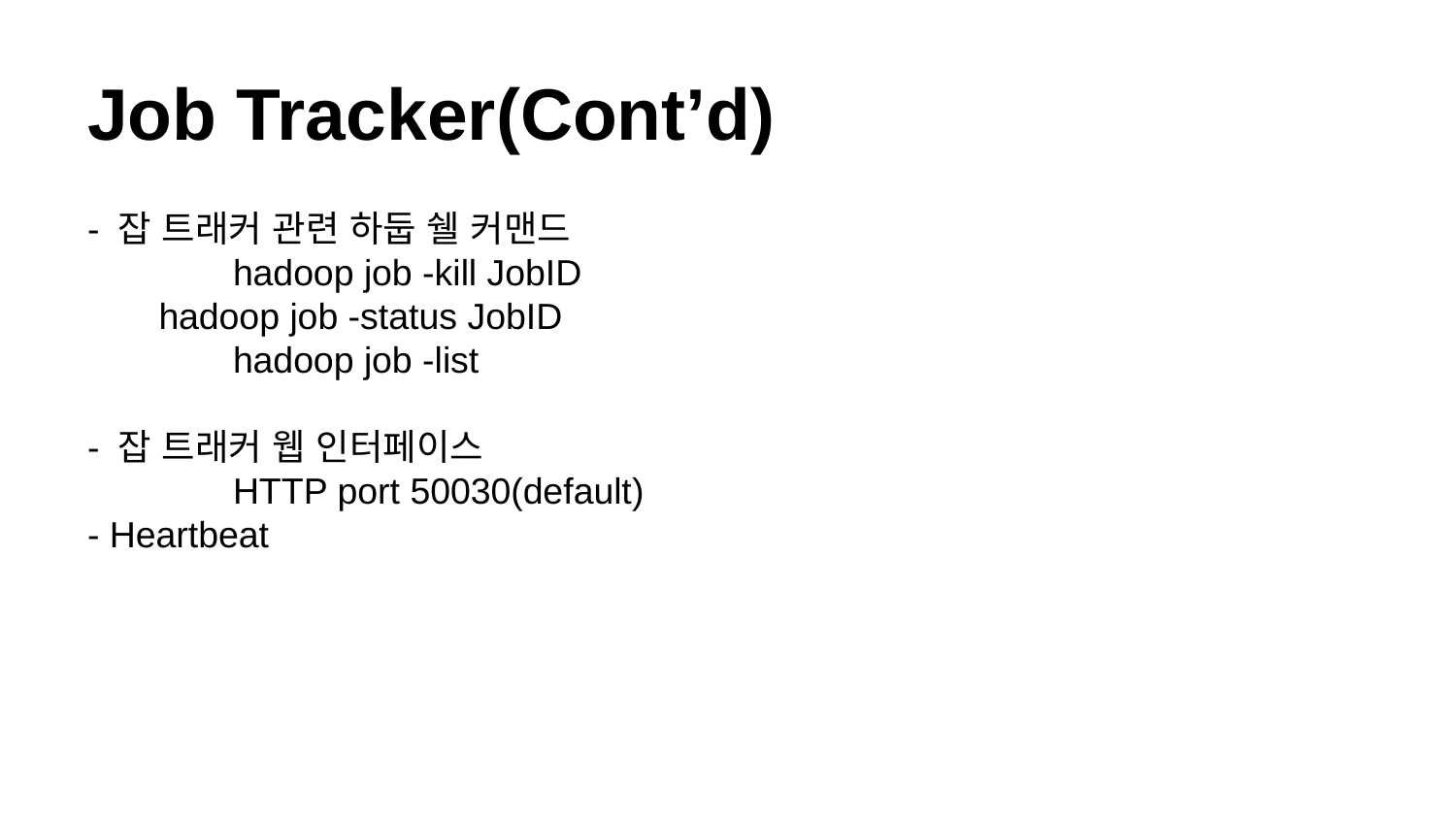

# Job Tracker(Cont’d)
- 잡 트래커 관련 하둡 쉘 커맨드
	hadoop job -kill JobID
       hadoop job -status JobID
	hadoop job -list

- 잡 트래커 웹 인터페이스
	HTTP port 50030(default)
- Heartbeat